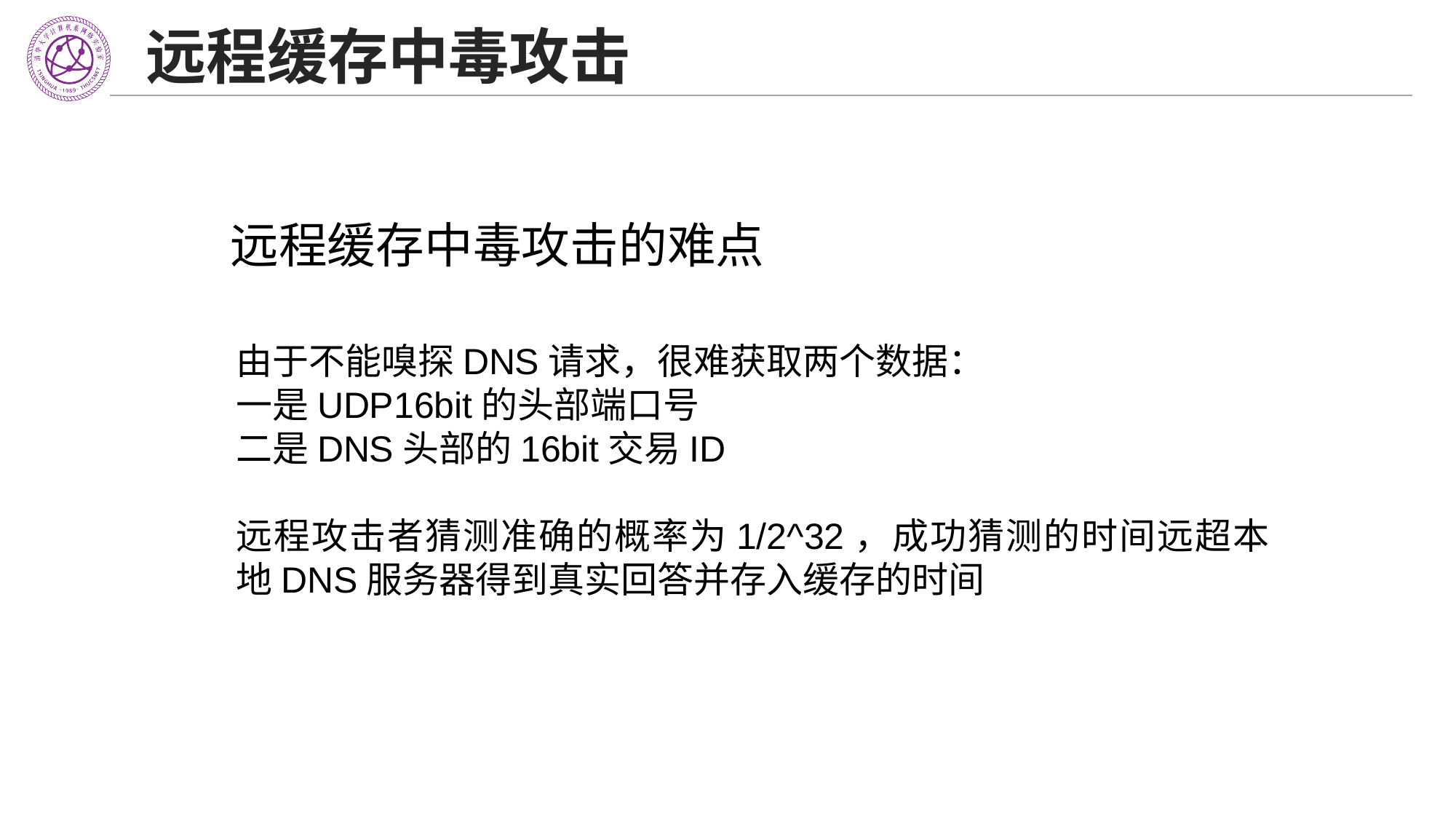

# 远程缓存中毒攻击

远程缓存中毒攻击的难点

由于不能嗅探DNS请求，很难获取两个数据：
一是UDP16bit的头部端口号
二是DNS头部的16bit交易ID

远程攻击者猜测准确的概率为1/2^32，成功猜测的时间远超本地DNS服务器得到真实回答并存入缓存的时间